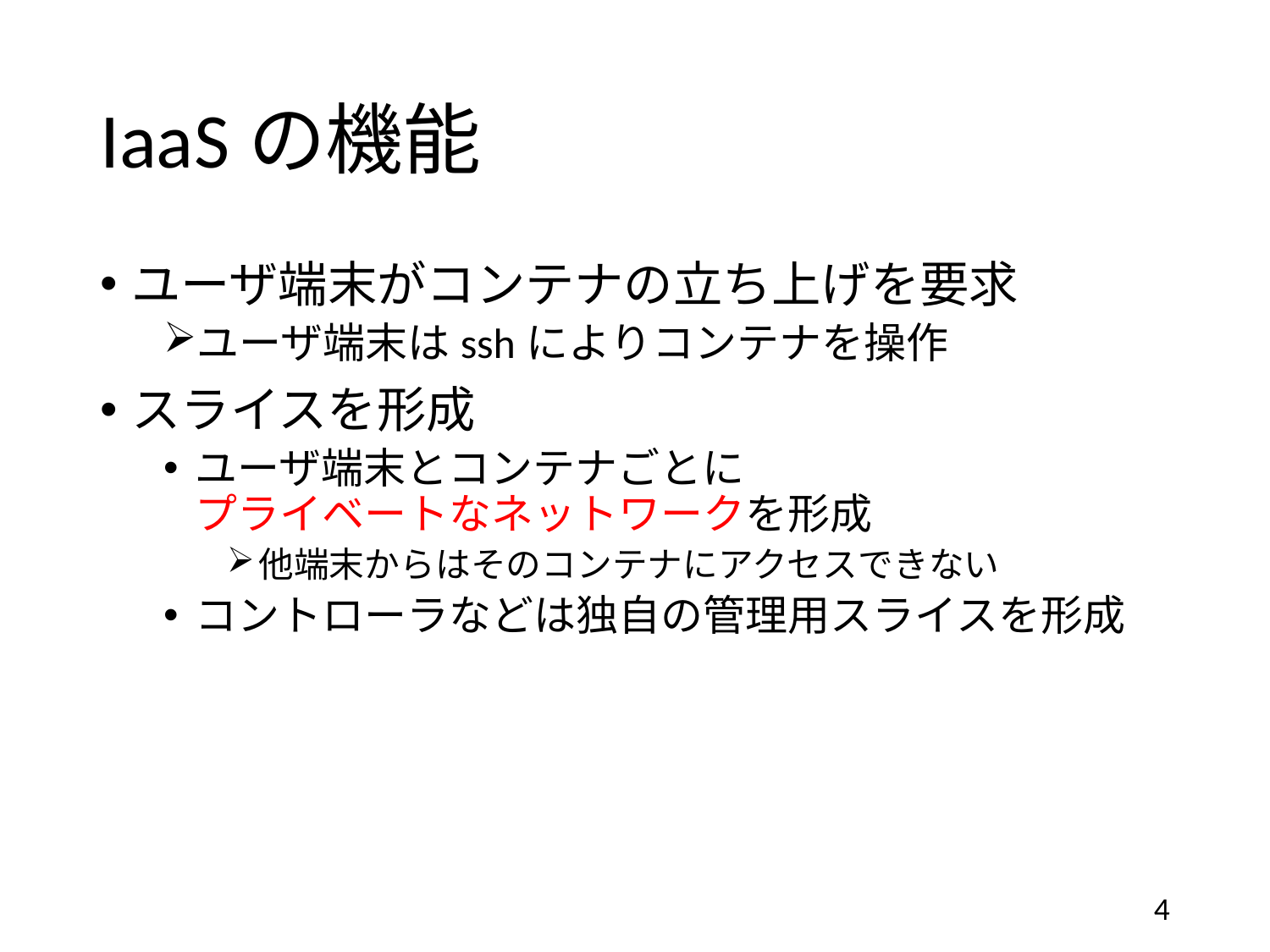

# IaaSの機能
ユーザ端末がコンテナの立ち上げを要求
ユーザ端末はsshによりコンテナを操作
スライスを形成
ユーザ端末とコンテナごとに
プライベートなネットワークを形成
他端末からはそのコンテナにアクセスできない
コントローラなどは独自の管理用スライスを形成

4